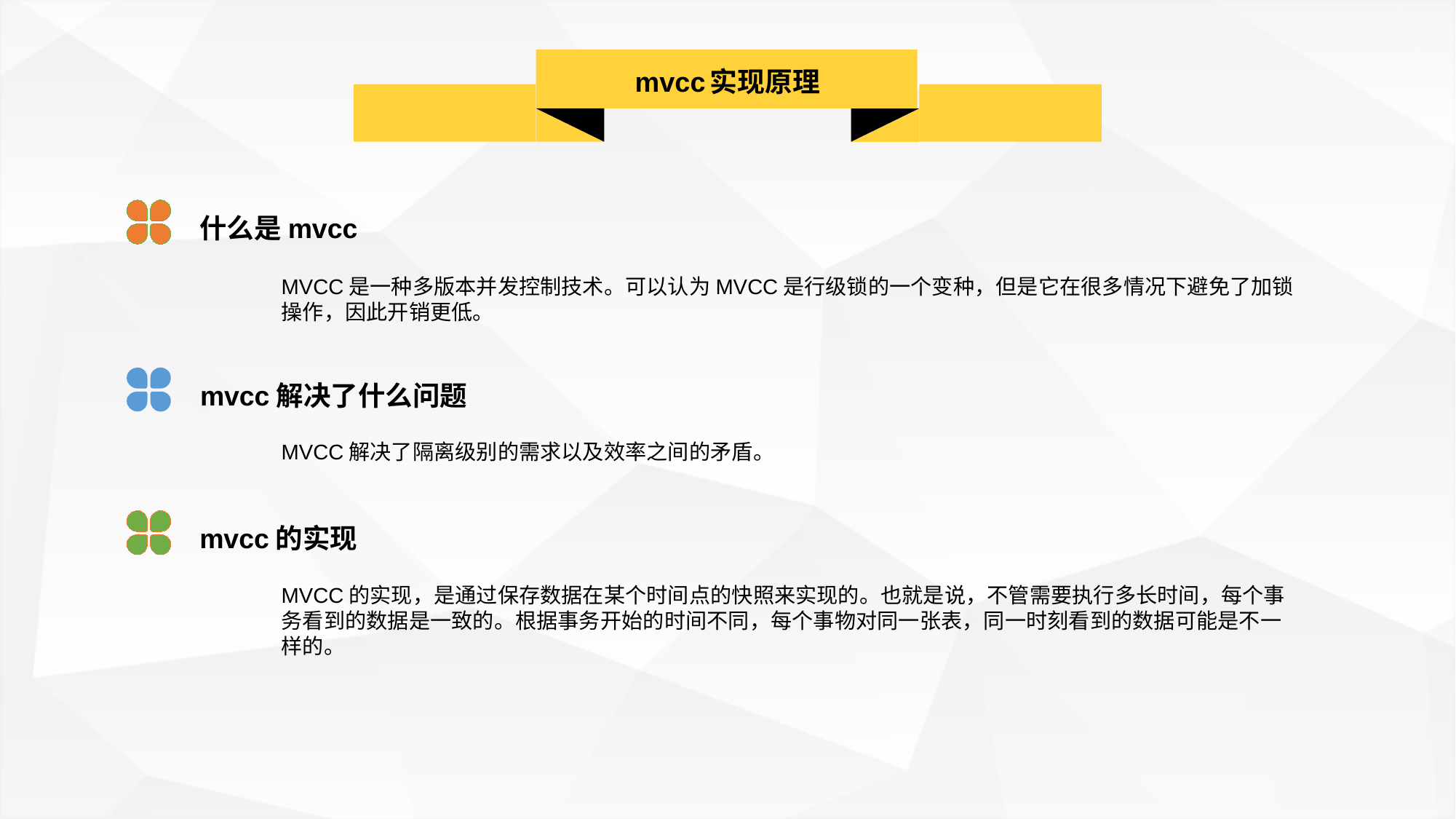

# mvcc实现原理

什么是mvcc
MVCC是一种多版本并发控制技术。可以认为MVCC是行级锁的一个变种，但是它在很多情况下避免了加锁操作，因此开销更低。

mvcc解决了什么问题
MVCC解决了隔离级别的需求以及效率之间的矛盾。

mvcc的实现
MVCC的实现，是通过保存数据在某个时间点的快照来实现的。也就是说，不管需要执行多长时间，每个事务看到的数据是一致的。根据事务开始的时间不同，每个事物对同一张表，同一时刻看到的数据可能是不一样的。